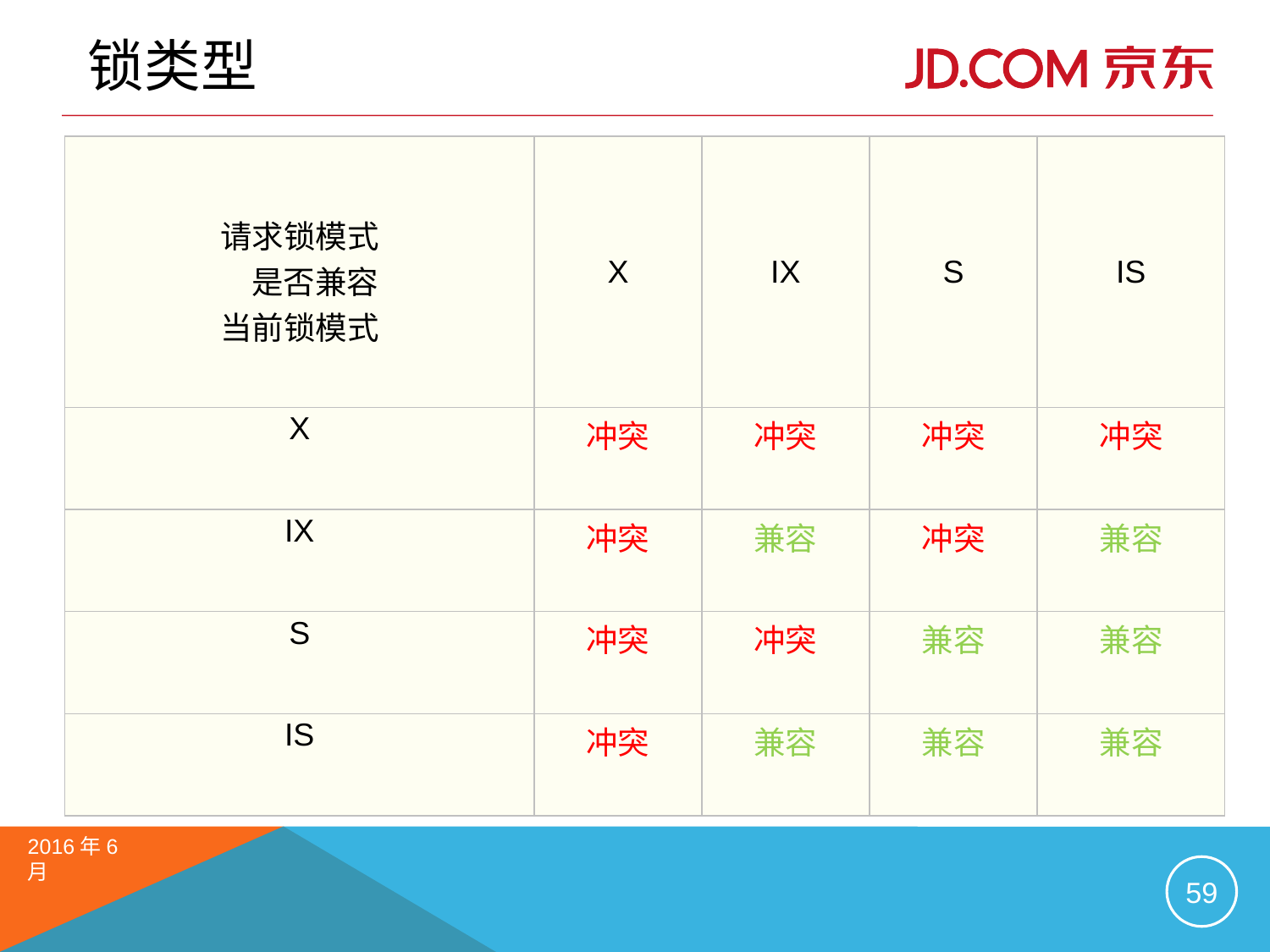

# 锁类型
| 请求锁模式    是否兼容 当前锁模式 | X | IX | S | IS |
| --- | --- | --- | --- | --- |
| X | 冲突 | 冲突 | 冲突 | 冲突 |
| IX | 冲突 | 兼容 | 冲突 | 兼容 |
| S | 冲突 | 冲突 | 兼容 | 兼容 |
| IS | 冲突 | 兼容 | 兼容 | 兼容 |
2016年6月
59